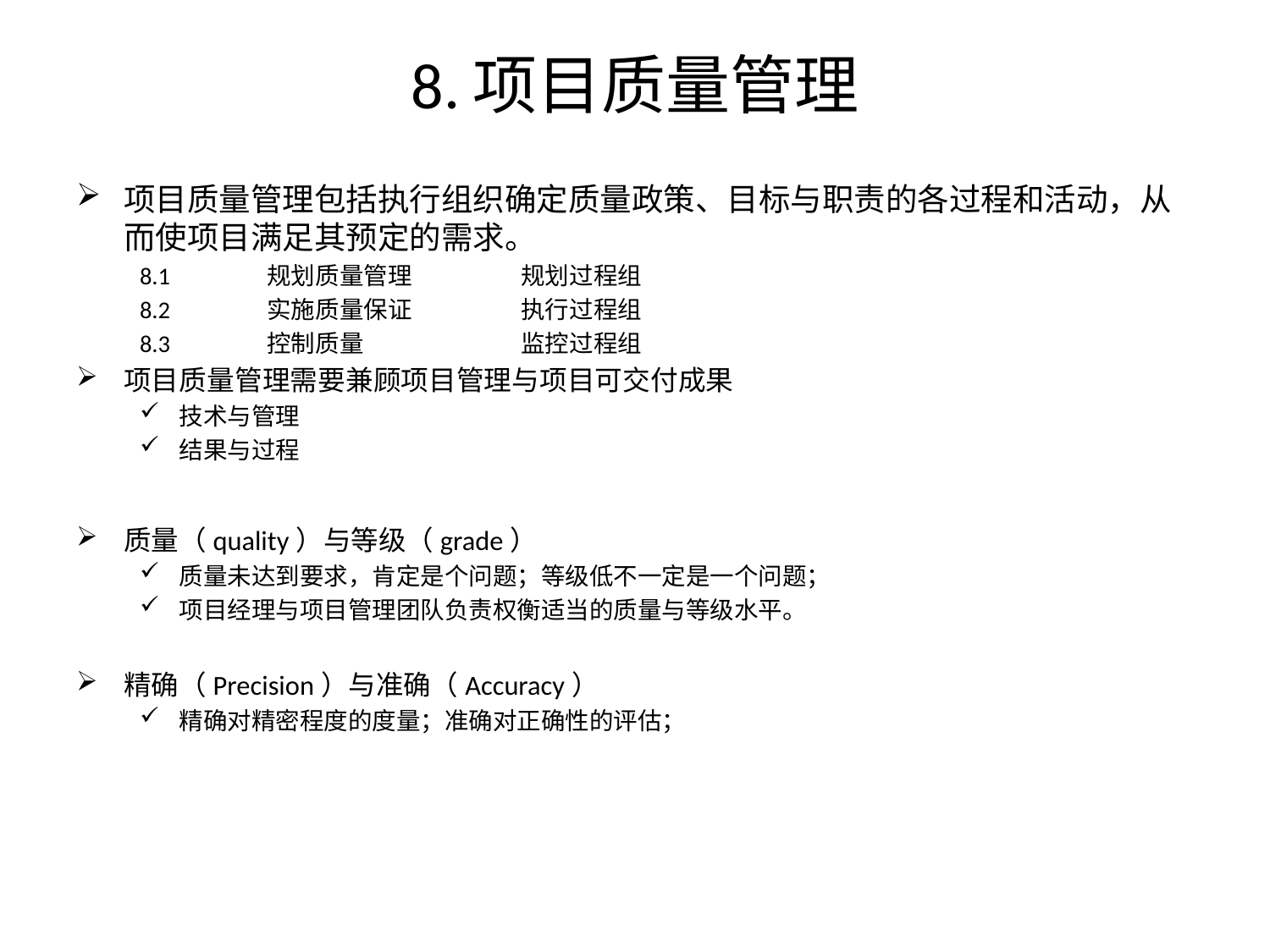

# 8.项目质量管理
项目质量管理包括执行组织确定质量政策、目标与职责的各过程和活动，从而使项目满足其预定的需求。
8.1	规划质量管理	规划过程组
8.2	实施质量保证	执行过程组
8.3	控制质量		监控过程组
项目质量管理需要兼顾项目管理与项目可交付成果
技术与管理
结果与过程

质量（quality）与等级（grade）
质量未达到要求，肯定是个问题；等级低不一定是一个问题；
项目经理与项目管理团队负责权衡适当的质量与等级水平。

精确（Precision）与准确（Accuracy）
精确对精密程度的度量；准确对正确性的评估；